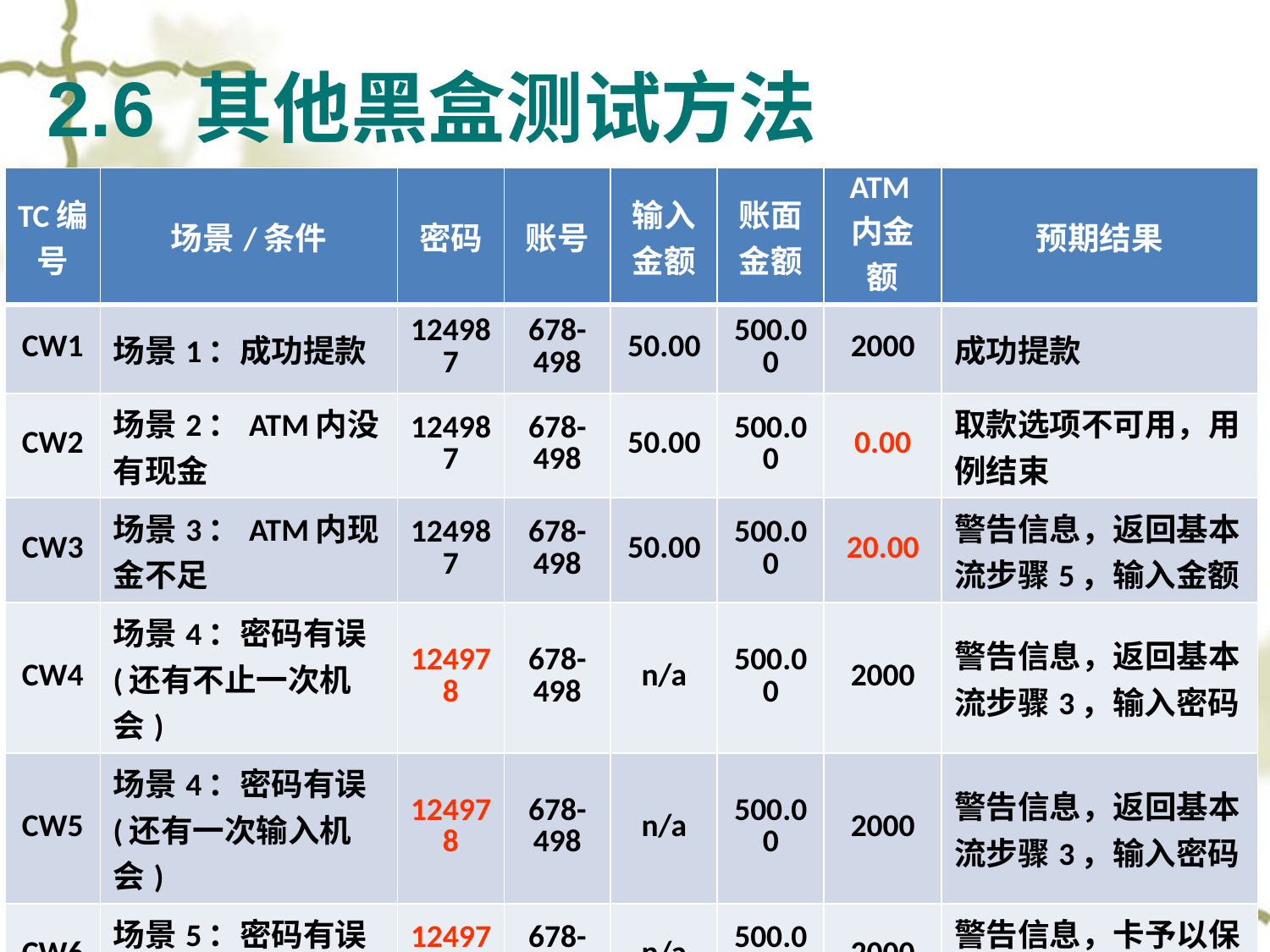

2.6 其他黑盒测试方法
1. 场景法—示例
数据设计
| TC编号 | 场景/条件 | 密码 | 账号 | 输入金额 | 账面金额 | ATM内金额 | 预期结果 |
| --- | --- | --- | --- | --- | --- | --- | --- |
| CW1 | 场景1：成功提款 | 124987 | 678-498 | 50.00 | 500.00 | 2000 | 成功提款 |
| CW2 | 场景2：ATM内没有现金 | 124987 | 678-498 | 50.00 | 500.00 | 0.00 | 取款选项不可用，用例结束 |
| CW3 | 场景3：ATM内现金不足 | 124987 | 678-498 | 50.00 | 500.00 | 20.00 | 警告信息，返回基本流步骤5，输入金额 |
| CW4 | 场景4：密码有误(还有不止一次机会) | 124978 | 678-498 | n/a | 500.00 | 2000 | 警告信息，返回基本流步骤3，输入密码 |
| CW5 | 场景4：密码有误(还有一次输入机会) | 124978 | 678-498 | n/a | 500.00 | 2000 | 警告信息，返回基本流步骤3，输入密码 |
| CW6 | 场景5：密码有误(不再有输入机会) | 124978 | 678-498 | n/a | 500.00 | 2000 | 警告信息，卡予以保留，用例结束 |
| CW7 | 场景6：账户余额不足 | 4987 | 678-498 | 50.00 | 10.00 | 2000 | 警告信息，返回基本流步骤5，输入金额 |